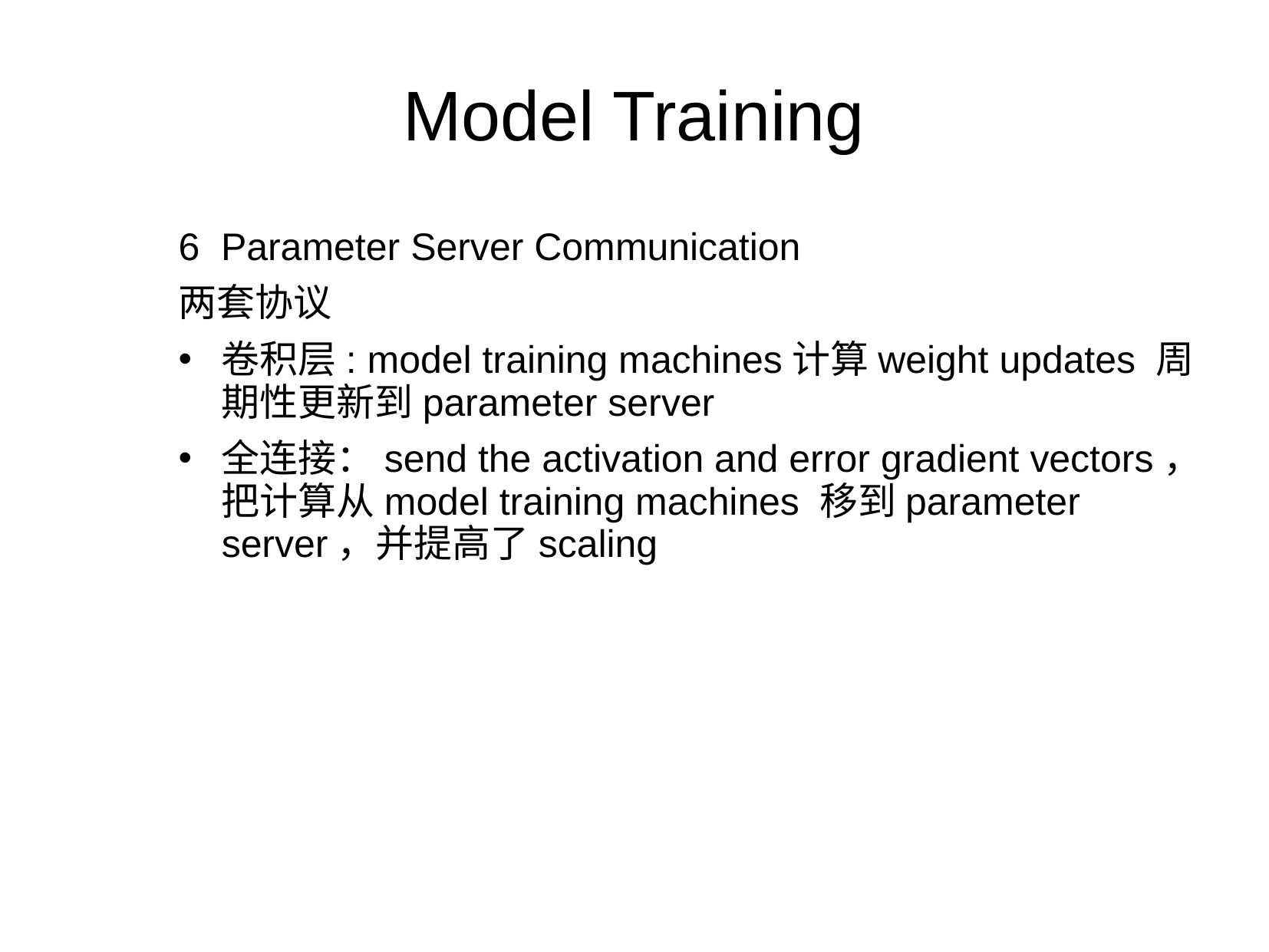

# Model Training
6  Parameter Server Communication
两套协议
卷积层: model training machines计算weight updates 周期性更新到parameter server
全连接：send the activation and error gradient vectors，把计算从model training machines 移到parameter server，并提高了scaling